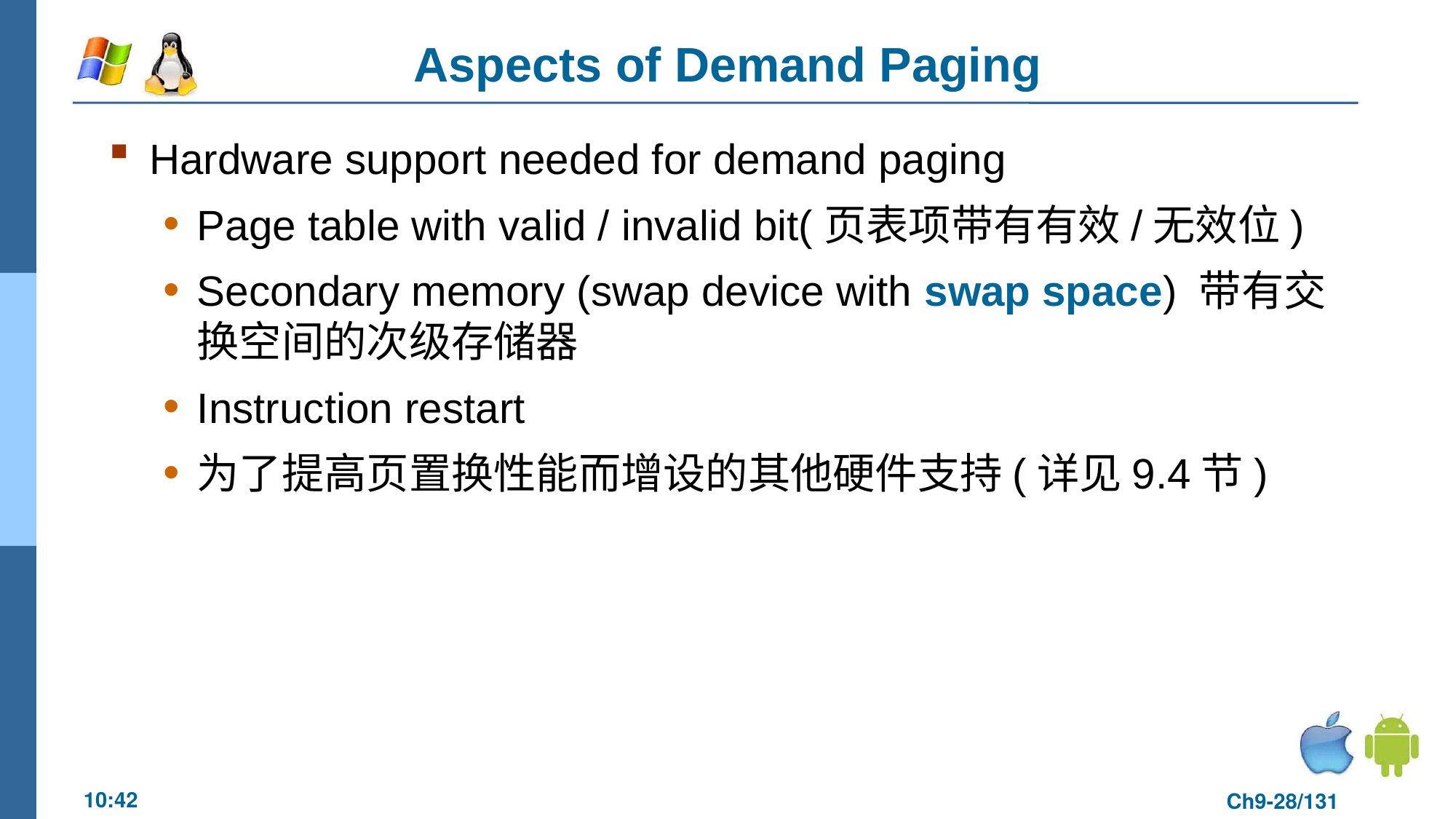

# Aspects of Demand Paging
Hardware support needed for demand paging
Page table with valid / invalid bit(页表项带有有效/无效位)
Secondary memory (swap device with swap space) 带有交换空间的次级存储器
Instruction restart
为了提高页置换性能而增设的其他硬件支持(详见9.4节)